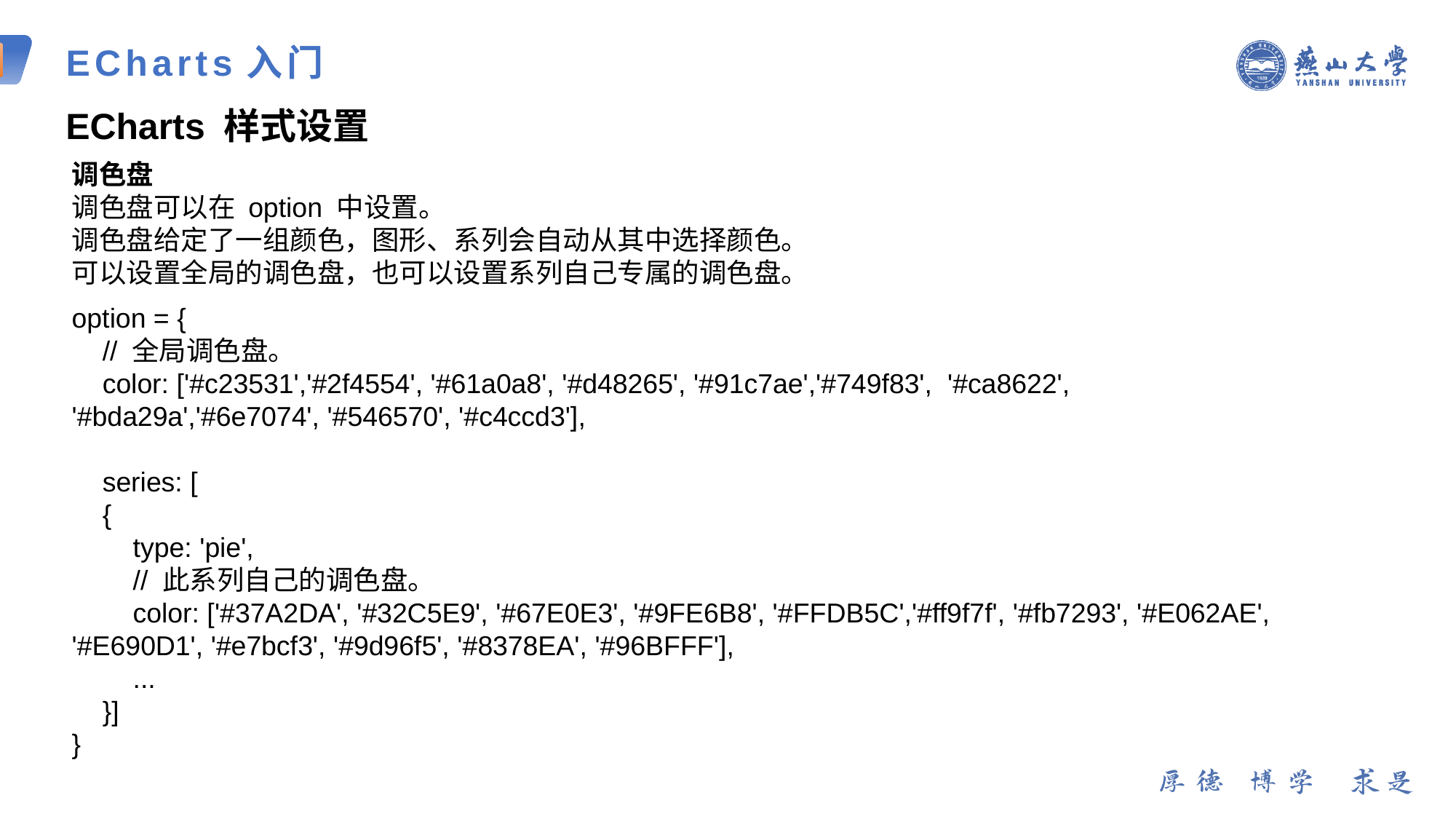

ECharts入门
ECharts 样式设置
调色盘
调色盘可以在 option 中设置。
调色盘给定了一组颜色，图形、系列会自动从其中选择颜色。
可以设置全局的调色盘，也可以设置系列自己专属的调色盘。
option = {
    // 全局调色盘。
    color: ['#c23531','#2f4554', '#61a0a8', '#d48265', '#91c7ae','#749f83',  '#ca8622', '#bda29a','#6e7074', '#546570', '#c4ccd3'],

    series: [
    {
        type: 'pie',
        // 此系列自己的调色盘。
        color: ['#37A2DA', '#32C5E9', '#67E0E3', '#9FE6B8', '#FFDB5C','#ff9f7f', '#fb7293', '#E062AE', '#E690D1', '#e7bcf3', '#9d96f5', '#8378EA', '#96BFFF'],
        ...
    }]
}